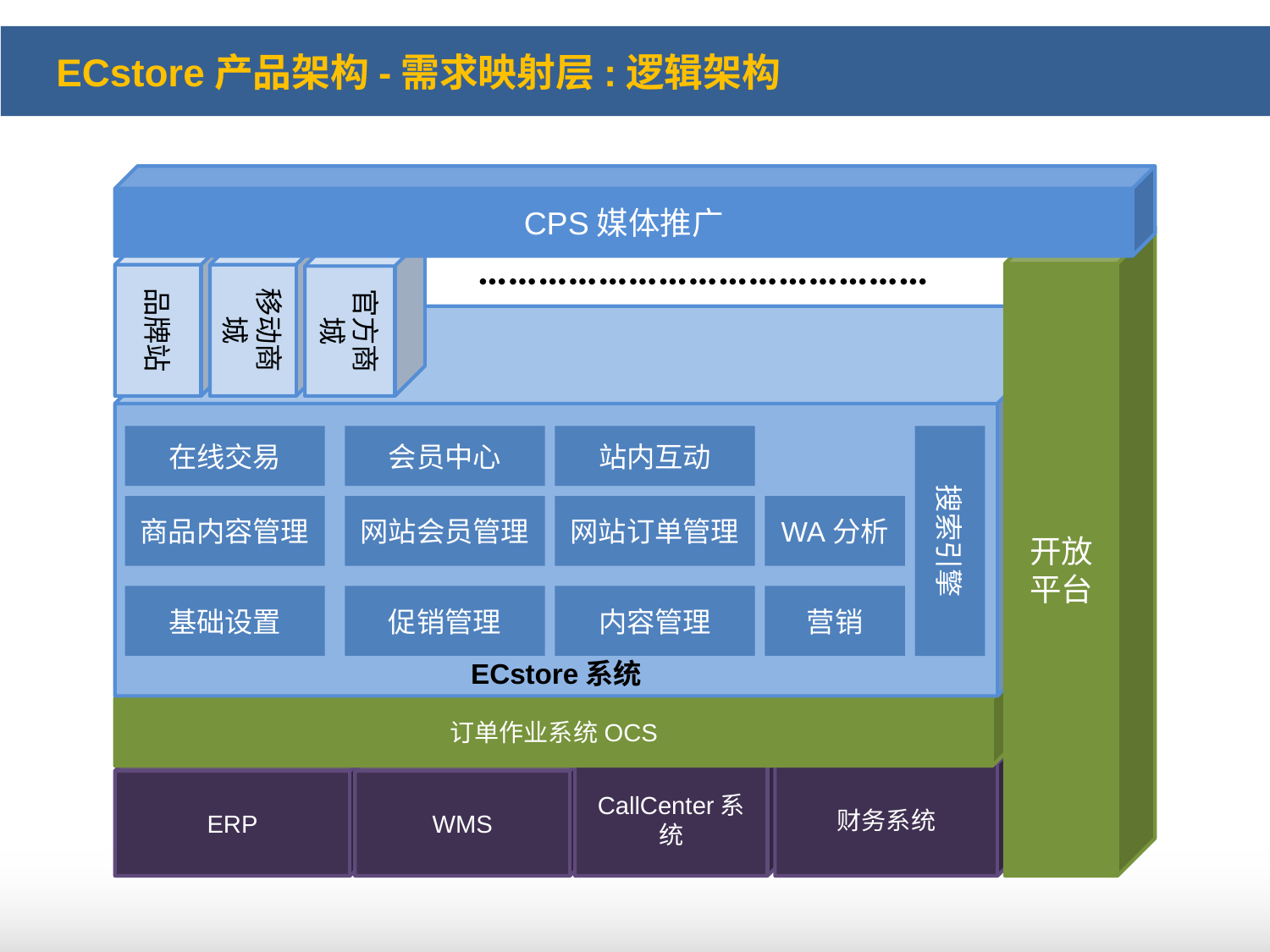

ECstore产品架构-需求映射层:逻辑架构
CPS媒体推广
开放平台
品牌站
移动商城
官方商城
………………………………………
ECstore系统
在线交易
会员中心
站内互动
搜索引擎
商品内容管理
网站会员管理
网站订单管理
WA分析
基础设置
促销管理
内容管理
营销
订单作业系统OCS
CallCenter系统
财务系统
ERP
WMS